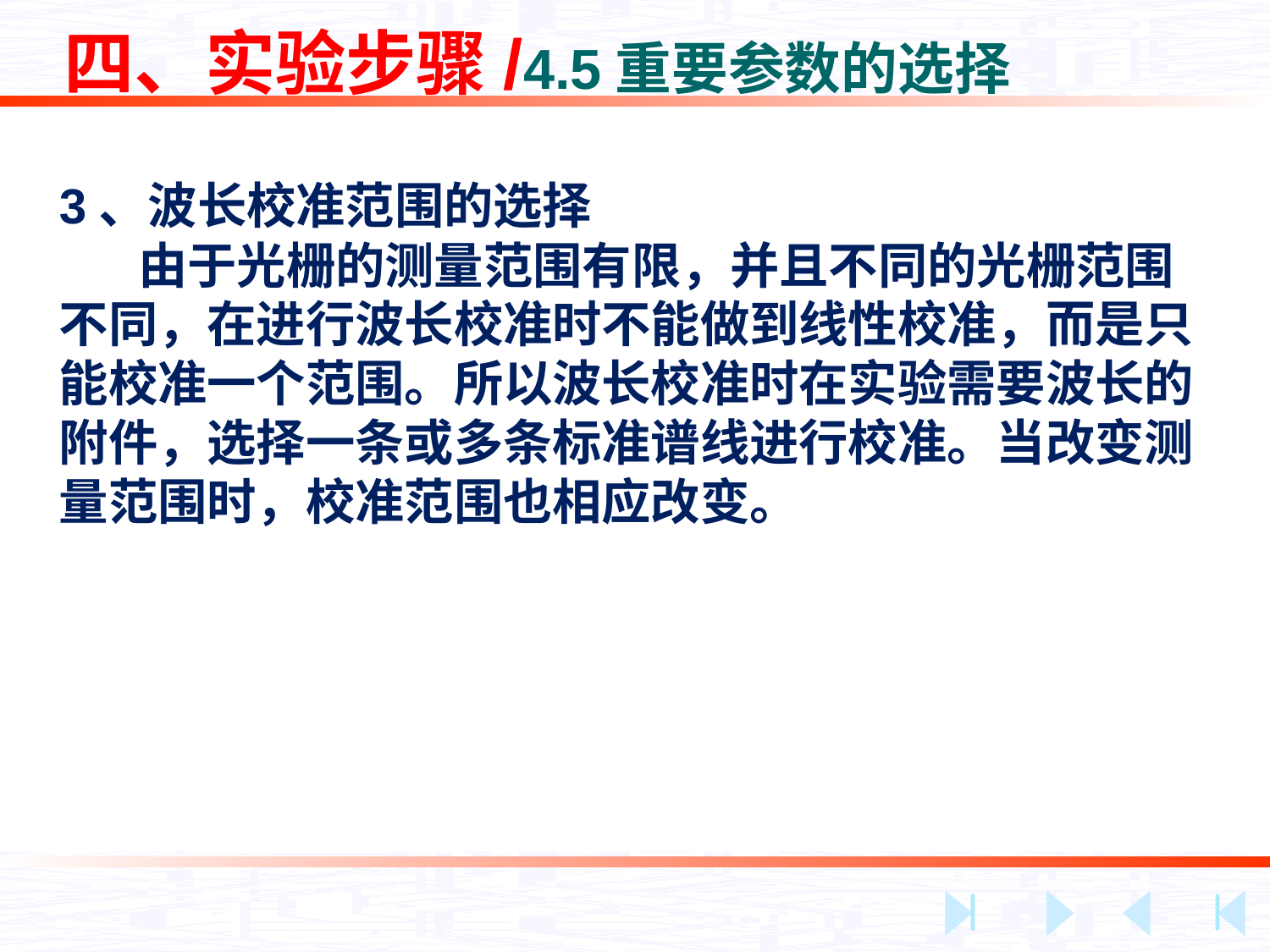

四、实验步骤/4.5重要参数的选择
3、波长校准范围的选择
      由于光栅的测量范围有限，并且不同的光栅范围不同，在进行波长校准时不能做到线性校准，而是只能校准一个范围。所以波长校准时在实验需要波长的附件，选择一条或多条标准谱线进行校准。当改变测量范围时，校准范围也相应改变。